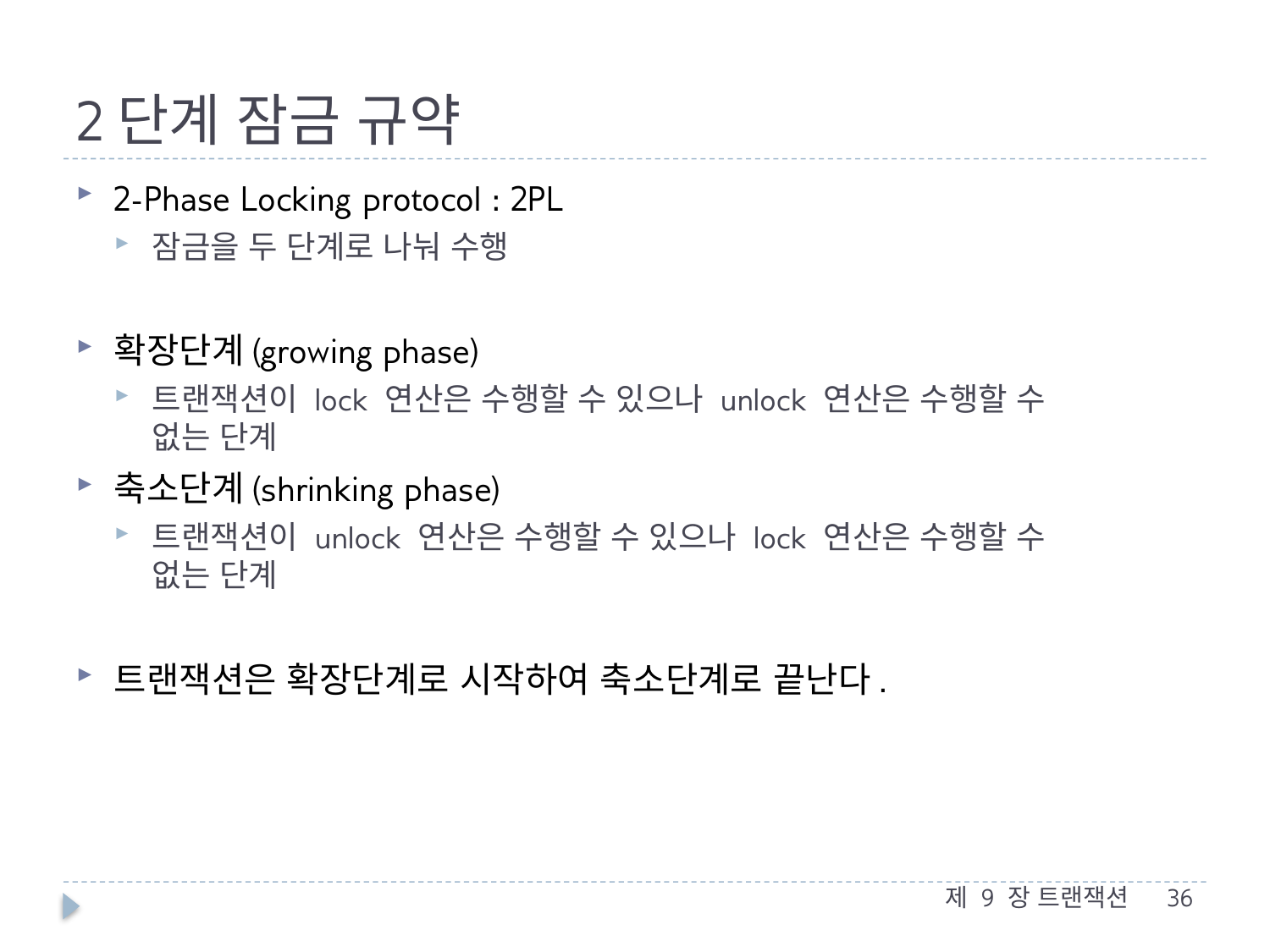

# 2단계 잠금 규약
2-Phase Locking protocol : 2PL
잠금을 두 단계로 나눠 수행

확장단계(growing phase)
트랜잭션이 lock 연산은 수행할 수 있으나 unlock 연산은 수행할 수 없는 단계
축소단계(shrinking phase)
트랜잭션이 unlock 연산은 수행할 수 있으나 lock 연산은 수행할 수 없는 단계

트랜잭션은 확장단계로 시작하여 축소단계로 끝난다.
제 9 장 트랜잭션
36